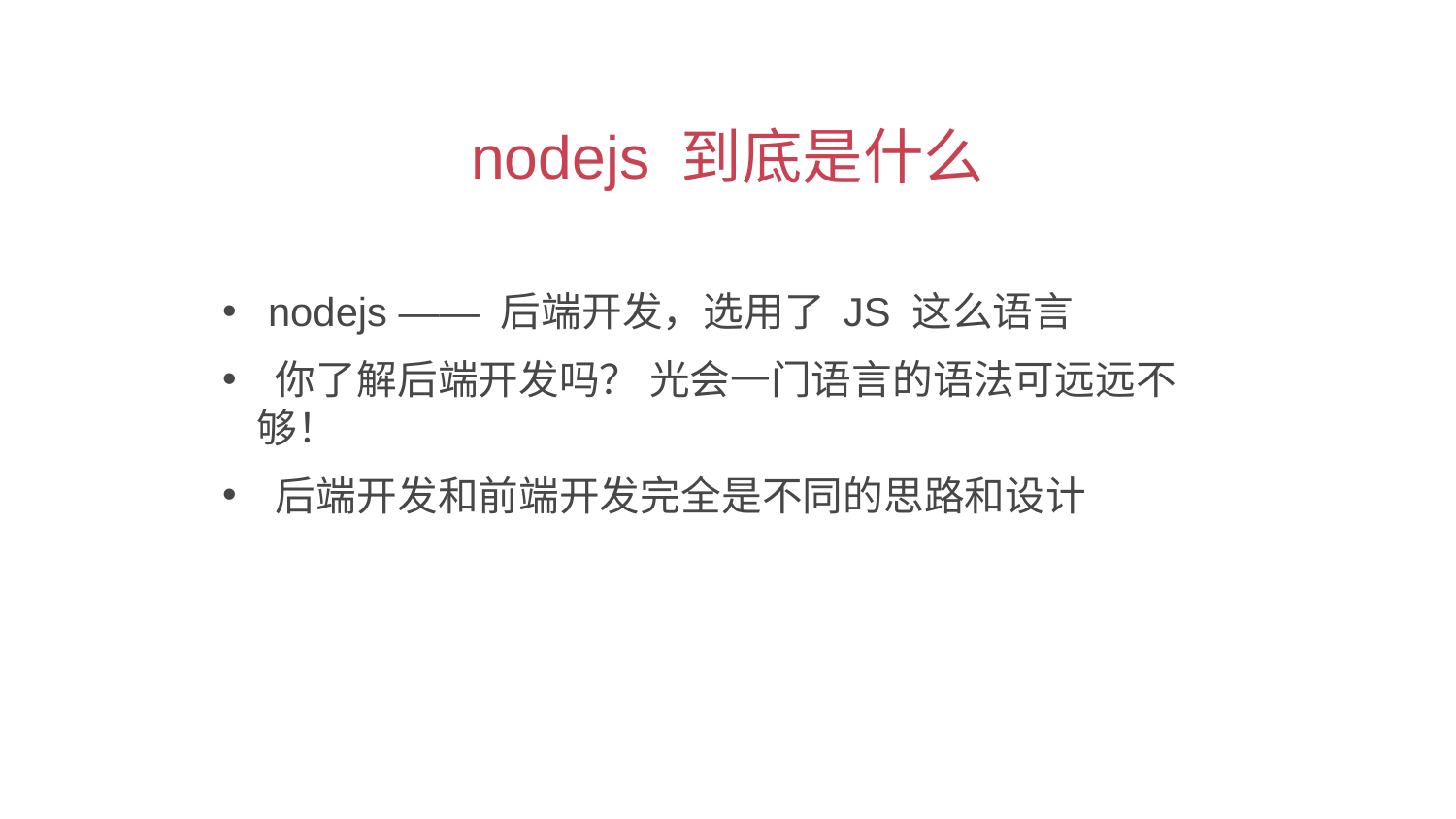

nodejs 到底是什么
 nodejs —— 后端开发，选用了 JS 这么语言
 你了解后端开发吗？ 光会一门语言的语法可远远不够！
 后端开发和前端开发完全是不同的思路和设计